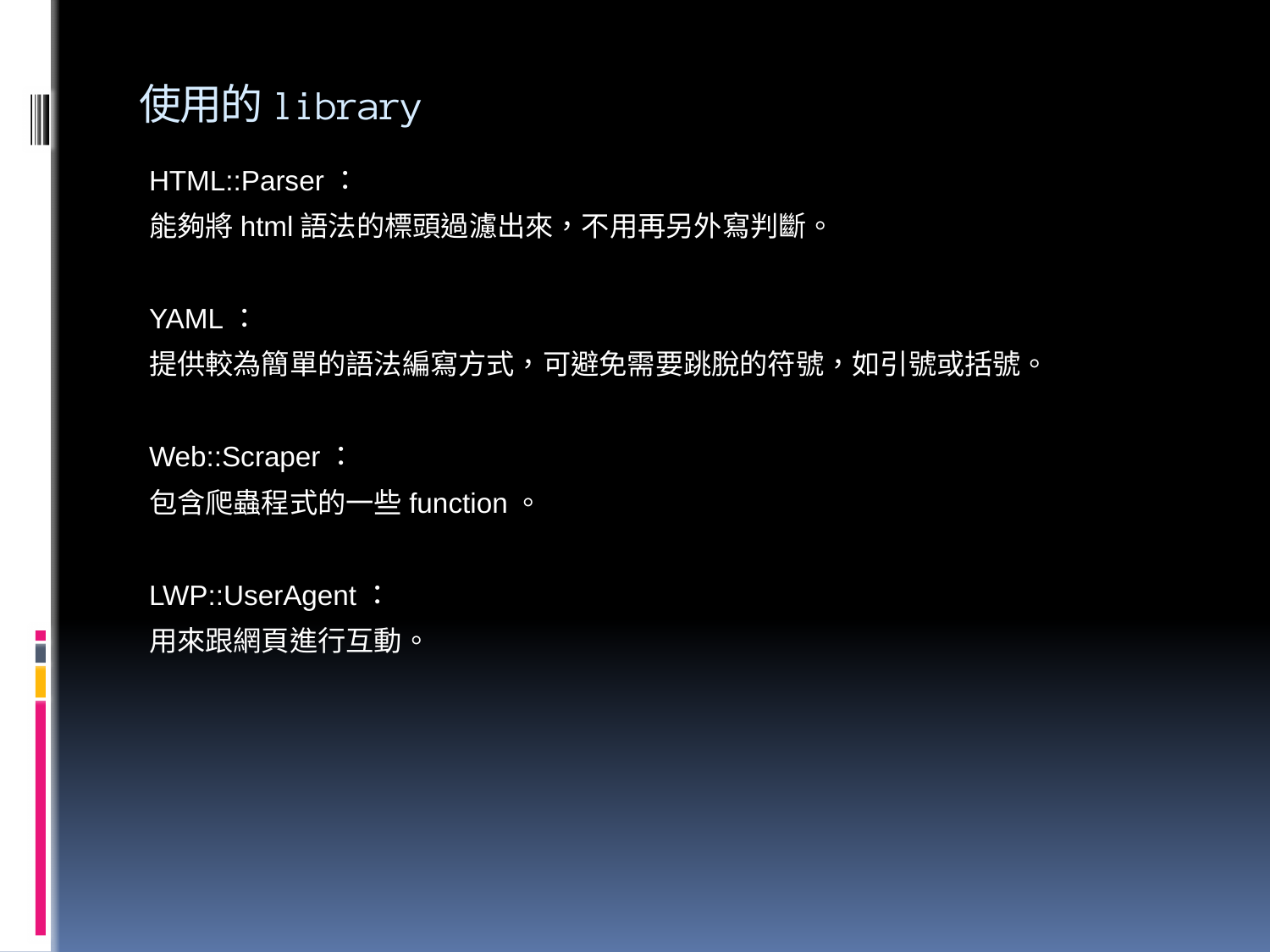

# 使用的library
HTML::Parser：
能夠將html語法的標頭過濾出來，不用再另外寫判斷。

YAML：
提供較為簡單的語法編寫方式，可避免需要跳脫的符號，如引號或括號。

Web::Scraper：
包含爬蟲程式的一些function。

LWP::UserAgent：
用來跟網頁進行互動。